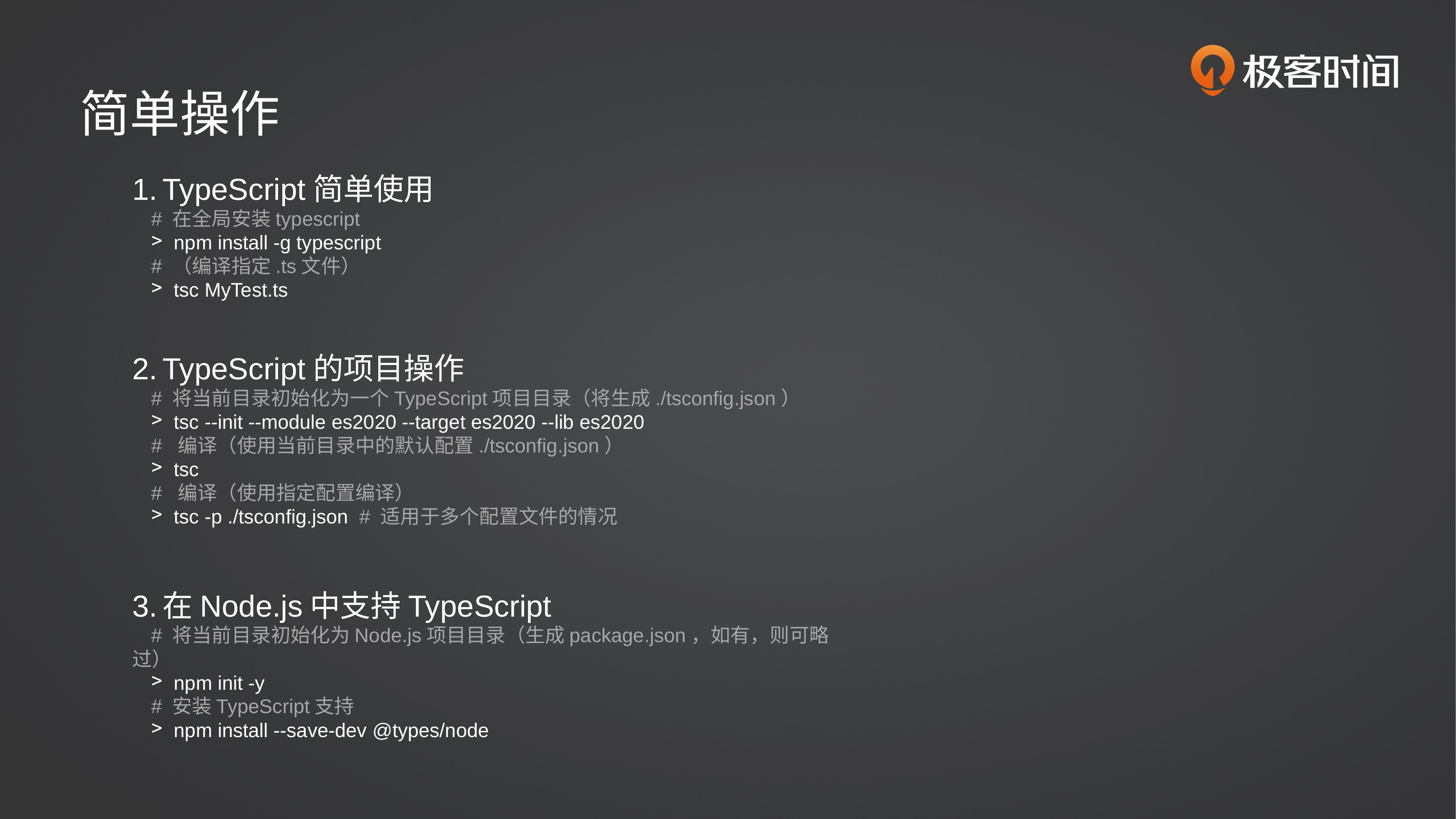

简单操作
TypeScript简单使用
# 在全局安装typescript
npm install -g typescript
# （编译指定.ts文件）
tsc MyTest.ts
TypeScript的项目操作
# 将当前目录初始化为一个TypeScript项目目录（将生成./tsconfig.json）
tsc --init --module es2020 --target es2020 --lib es2020
#  编译（使用当前目录中的默认配置./tsconfig.json）
tsc
#  编译（使用指定配置编译）
tsc -p ./tsconfig.json  # 适用于多个配置文件的情况
在Node.js中支持TypeScript
# 将当前目录初始化为Node.js项目目录（生成package.json，如有，则可略过）
npm init -y
# 安装TypeScript支持
npm install --save-dev @types/node